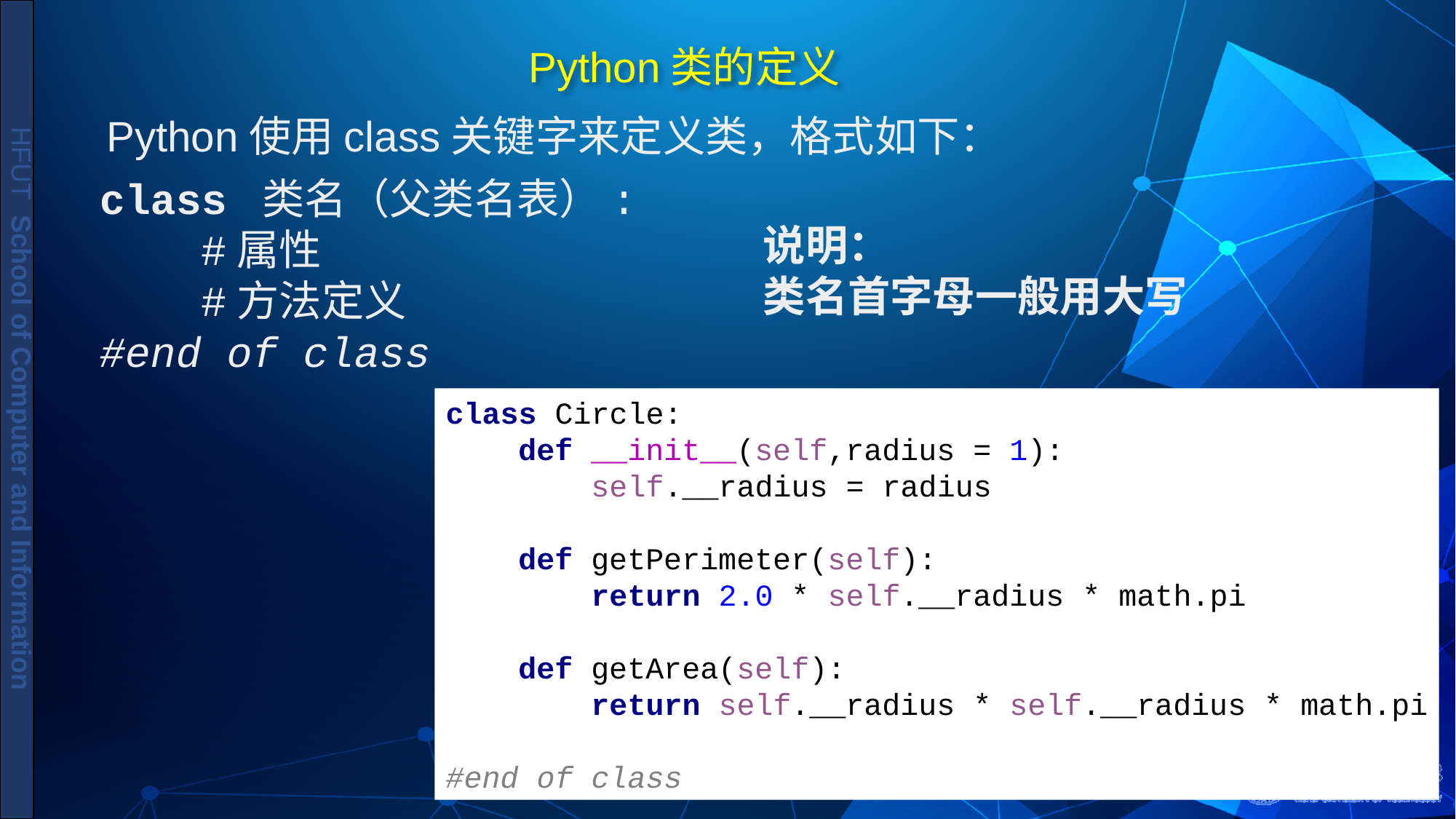

# Python类的定义
        Python使用class关键字来定义类，格式如下：
class 类名（父类名表）:
    #属性
    #方法定义
#end of class
说明：
类名首字母一般用大写
class Circle:
    def __init__(self,radius = 1):
        self.__radius = radius
    def getPerimeter(self):
        return 2.0 * self.__radius * math.pi
    def getArea(self):
        return self.__radius * self.__radius * math.pi
#end of class